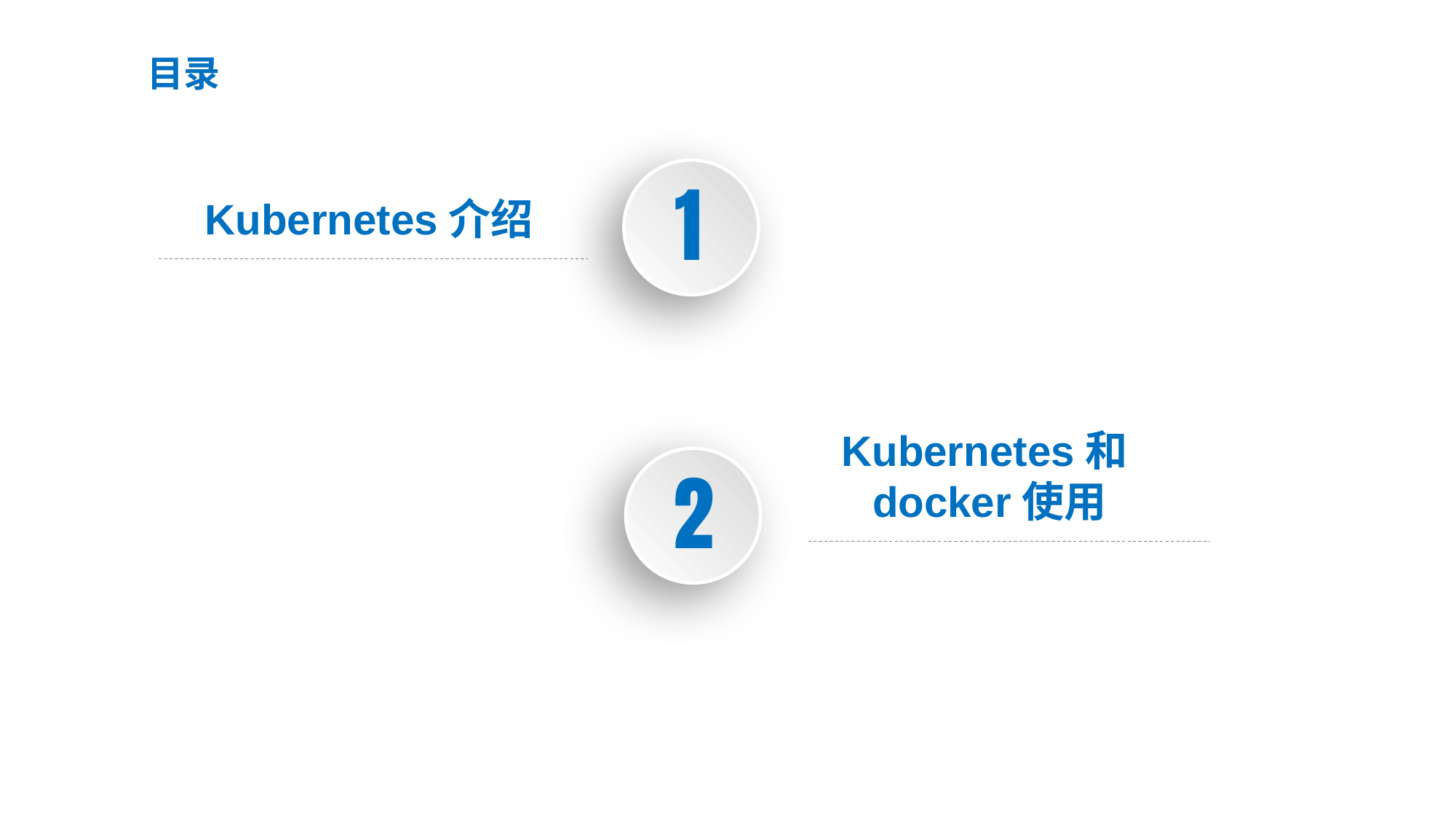

# 目录

1
Kubernetes介绍

Kubernetes和docker使用

2

2